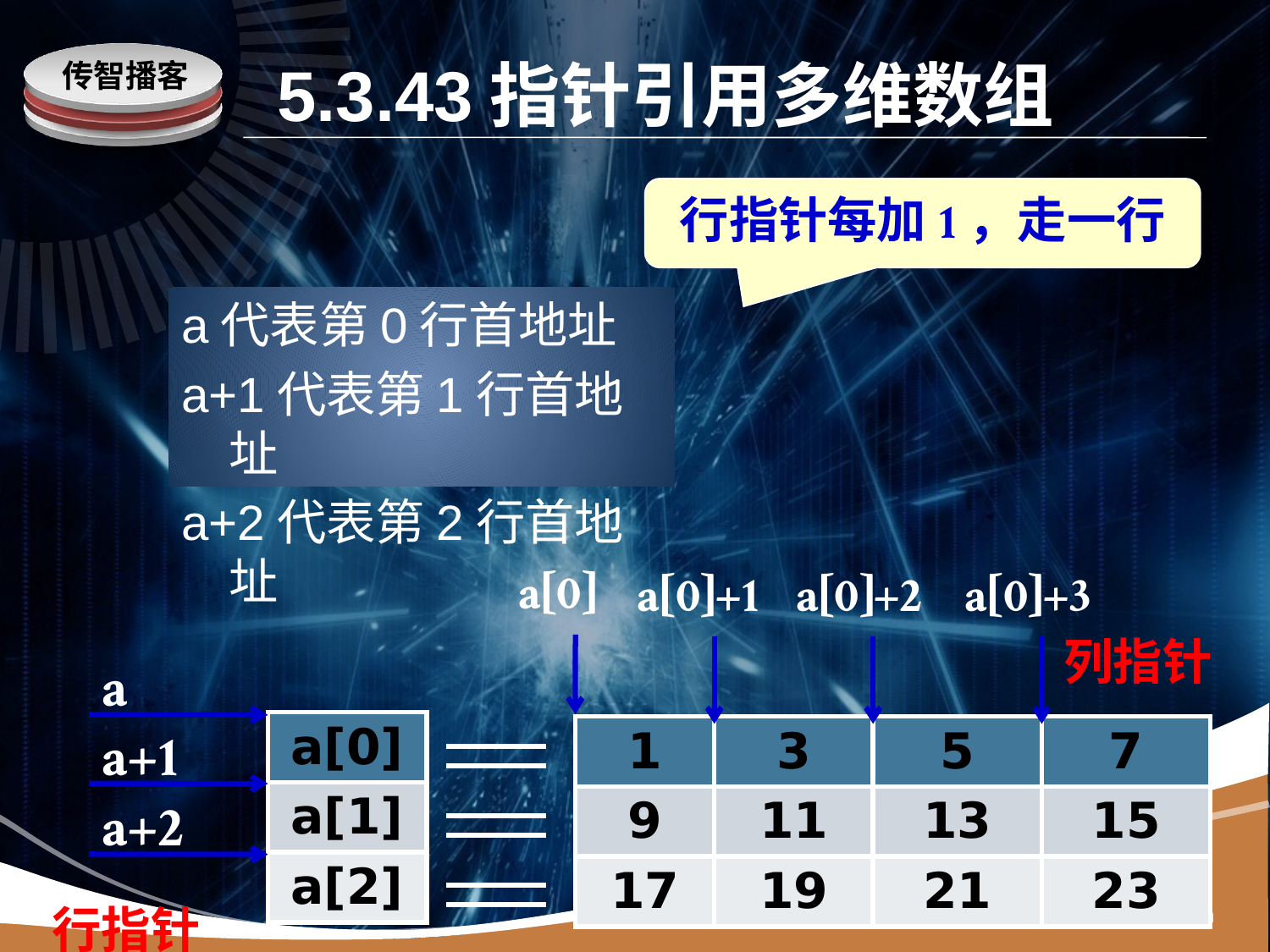

# 5.3.43指针引用多维数组
行指针每加1，走一行
a代表第0行首地址
a+1代表第1行首地址
a+2代表第2行首地址
a[0]
a[0]+1
a[0]+2
a[0]+3
列指针
a
| a[0] |
| --- |
| a[1] |
| a[2] |
a+1
| 1 | 3 | 5 | 7 |
| --- | --- | --- | --- |
| 9 | 11 | 13 | 15 |
| 17 | 19 | 21 | 23 |
a+2
行指针
www.itcast.cn